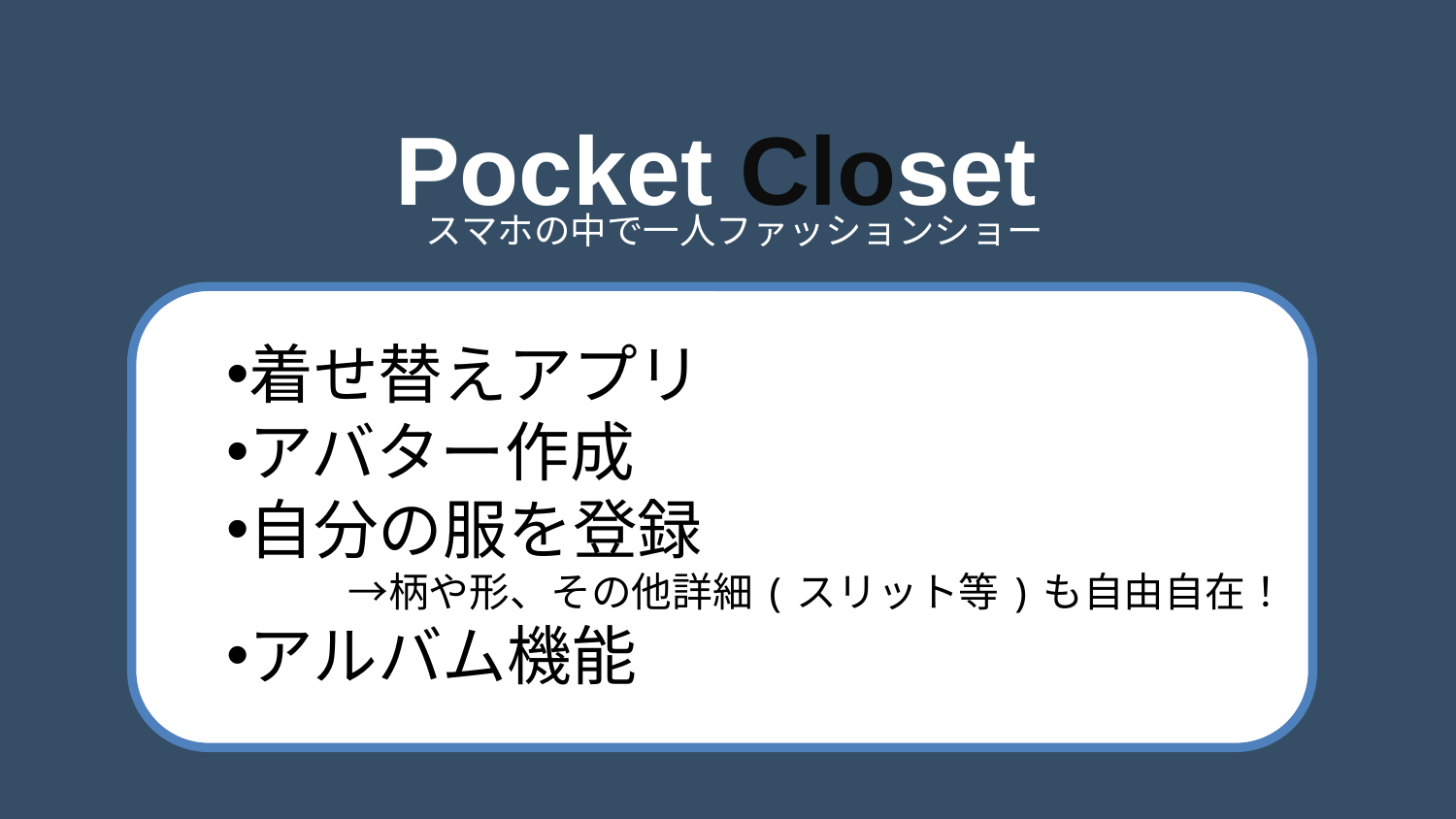

#
Pocket Closet
スマホの中で一人ファッションショー

着せ替えアプリ
アバター作成
自分の服を登録
　　　→柄や形、その他詳細(スリット等)も自由自在！
アルバム機能